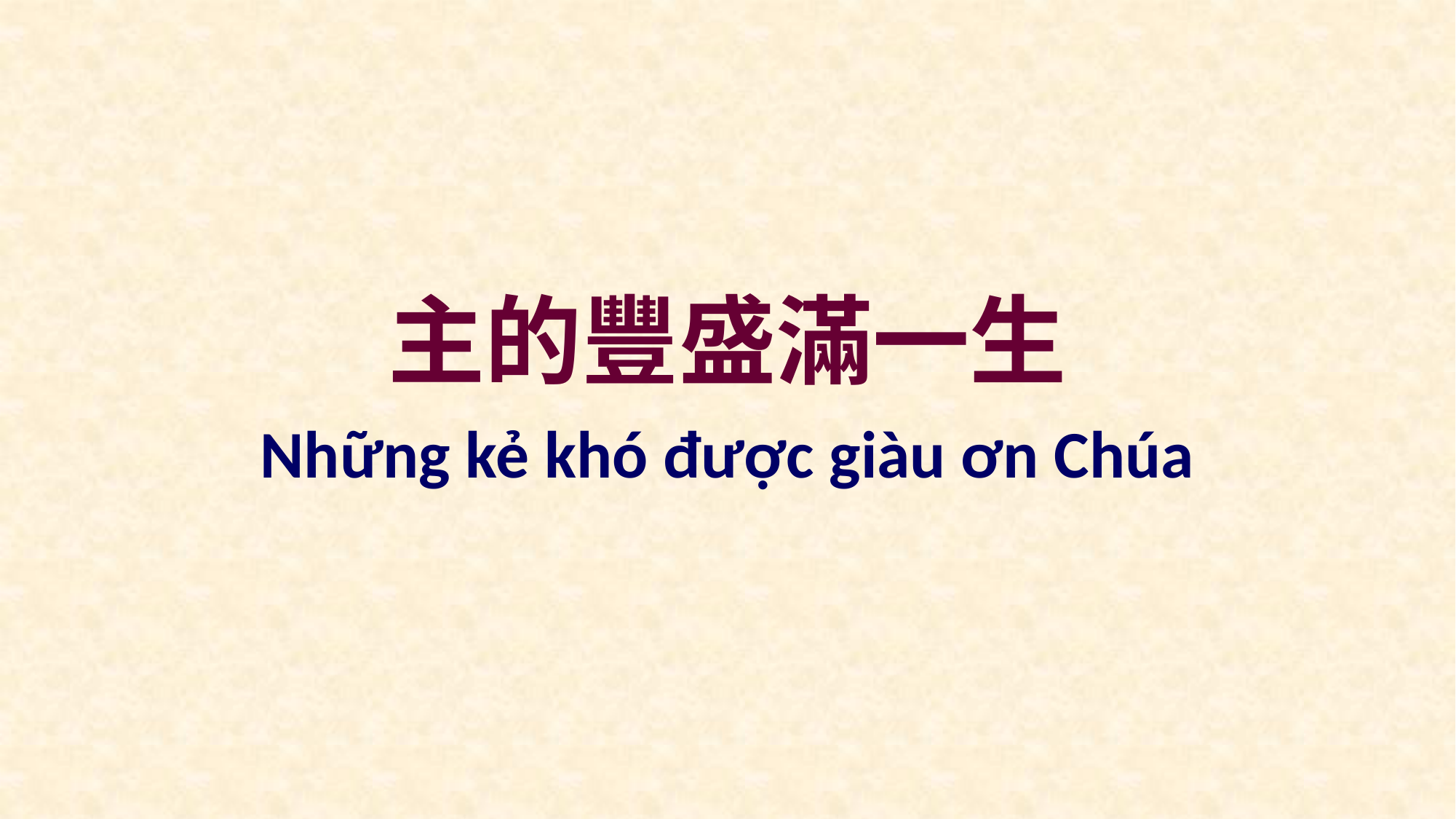

主的豐盛滿一生
Những kẻ khó được giàu ơn Chúa